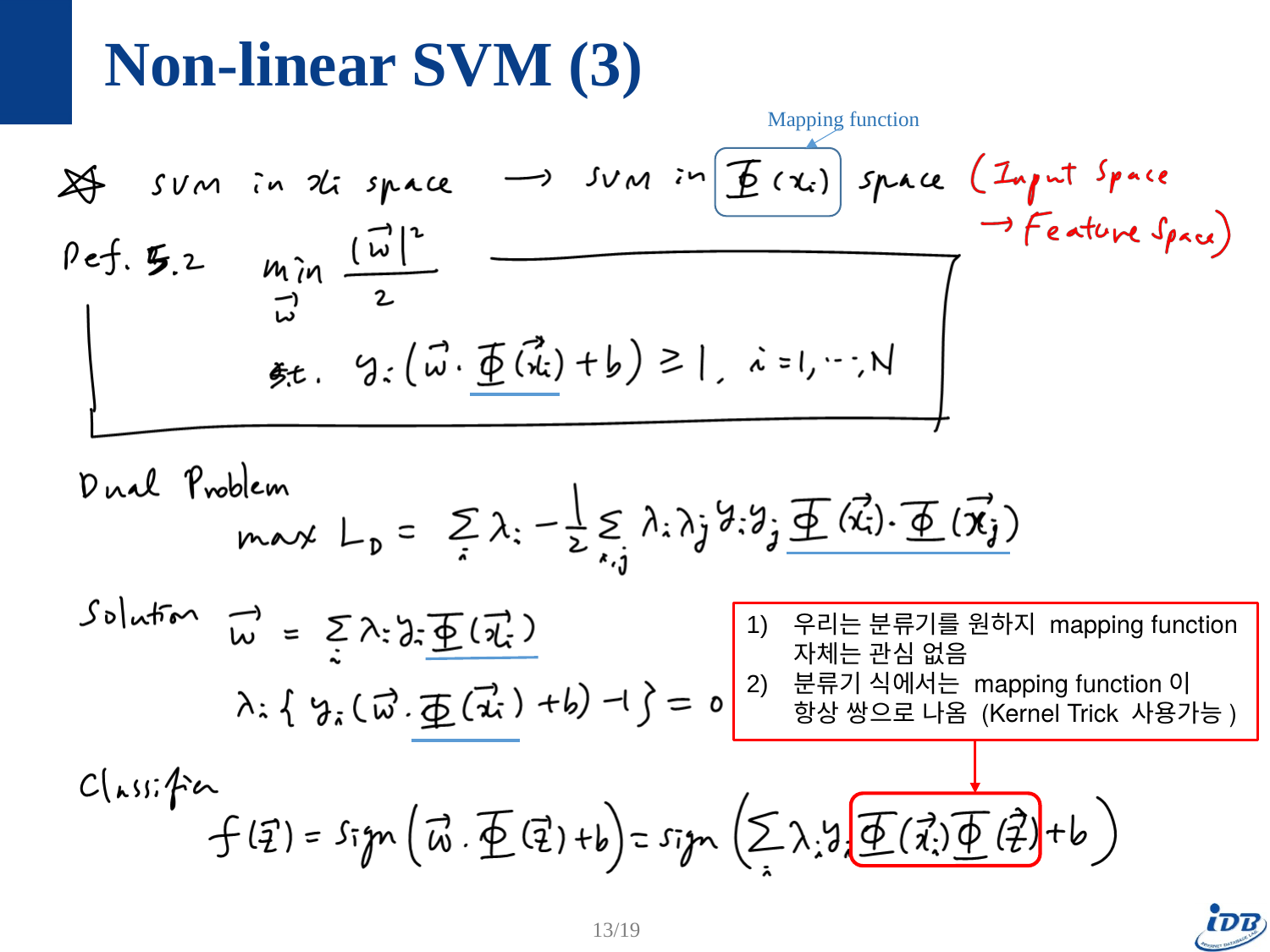

# Non-linear SVM (3)
Mapping function

우리는 분류기를 원하지 mapping function
자체는 관심 없음
분류기 식에서는 mapping function이
항상 쌍으로 나옴 (Kernel Trick 사용가능)